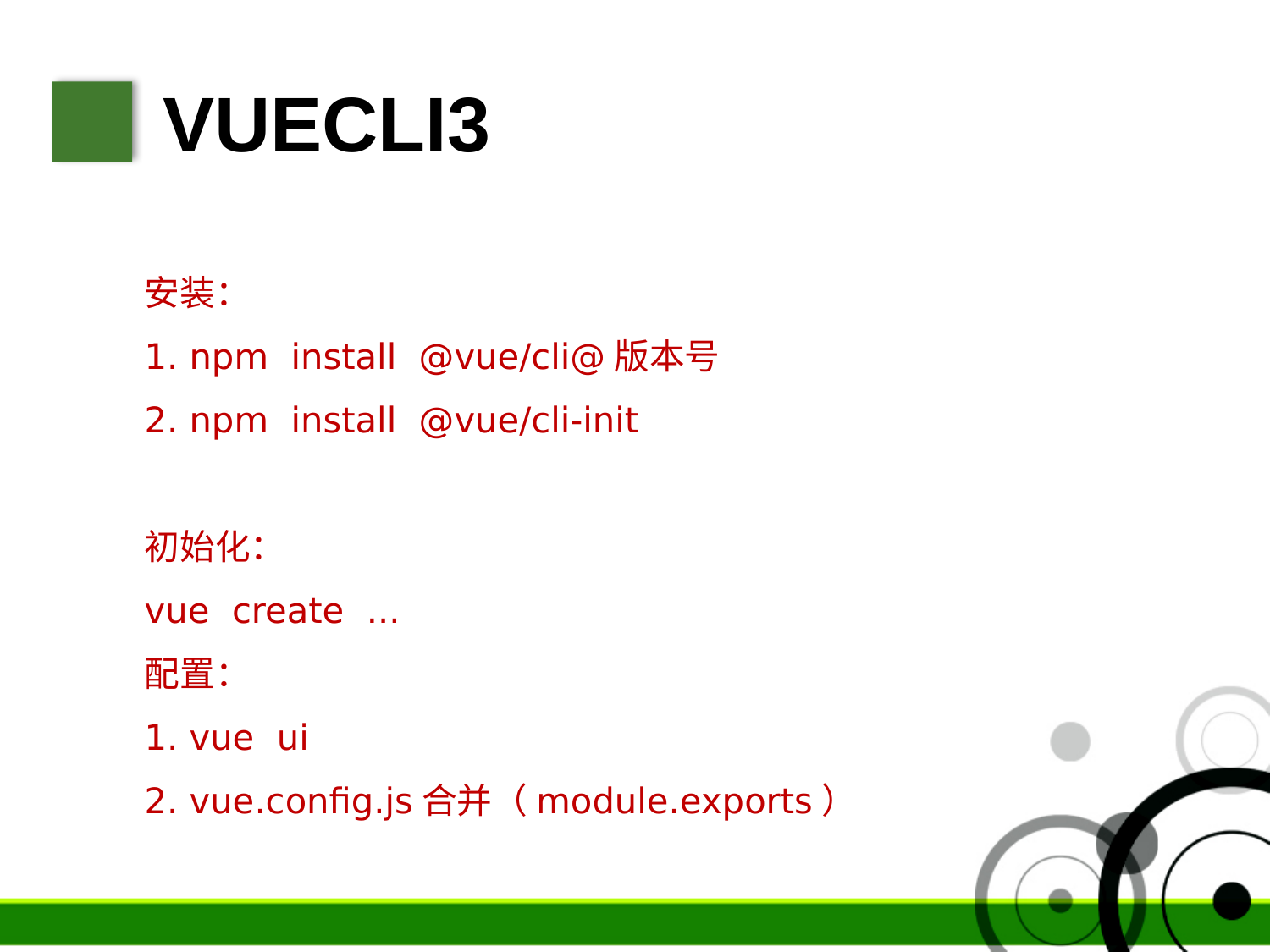

VUECLI3

安装：
1. npm  install  @vue/cli@版本号
2. npm  install  @vue/cli-init

初始化：
vue  create  ...
配置：
1. vue  ui
2. vue.config.js合并（module.exports）